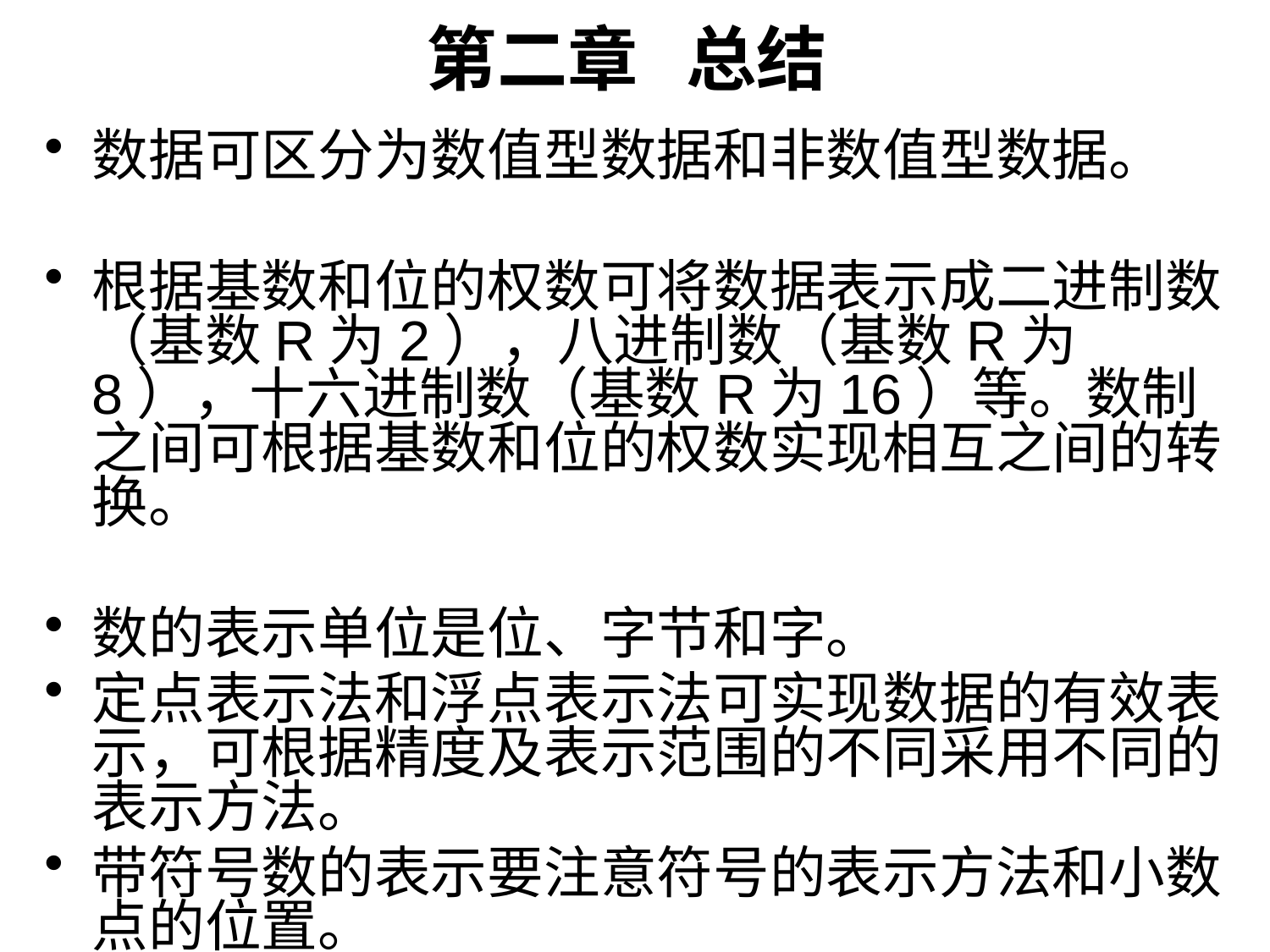

第二章   总结
数据可区分为数值型数据和非数值型数据。

根据基数和位的权数可将数据表示成二进制数（基数R为2），八进制数（基数R为8），十六进制数（基数R为16）等。数制之间可根据基数和位的权数实现相互之间的转换。

数的表示单位是位、字节和字。
定点表示法和浮点表示法可实现数据的有效表示，可根据精度及表示范围的不同采用不同的表示方法。
带符号数的表示要注意符号的表示方法和小数点的位置。